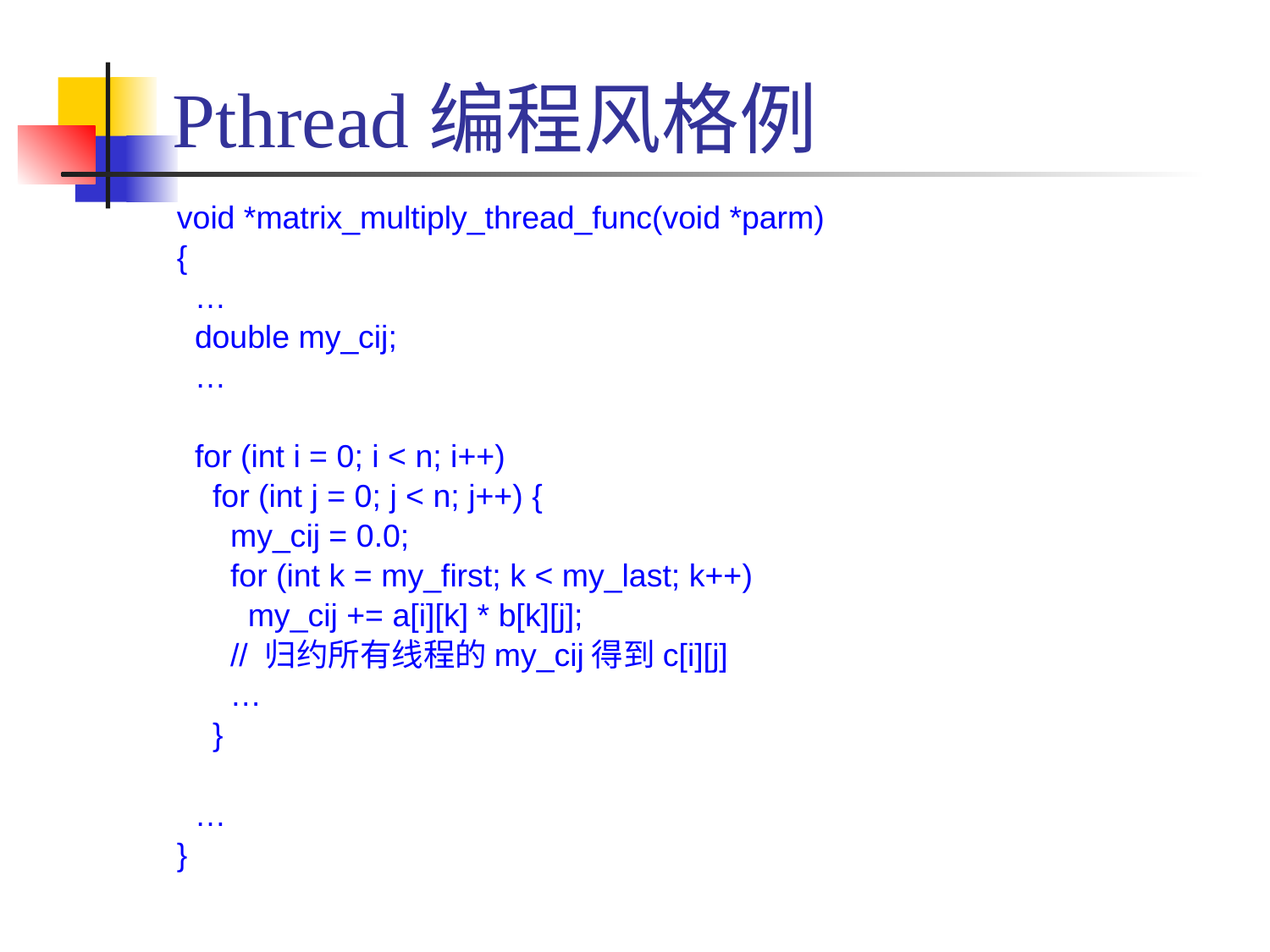

# Pthread编程风格例
void *matrix_multiply_thread_func(void *parm)
{
  …
  double my_cij;
  …

  for (int i = 0; i < n; i++)
    for (int j = 0; j < n; j++) {
      my_cij = 0.0;
      for (int k = my_first; k < my_last; k++)
        my_cij += a[i][k] * b[k][j];
      // 归约所有线程的my_cij得到c[i][j]
      …
    }

  …
}